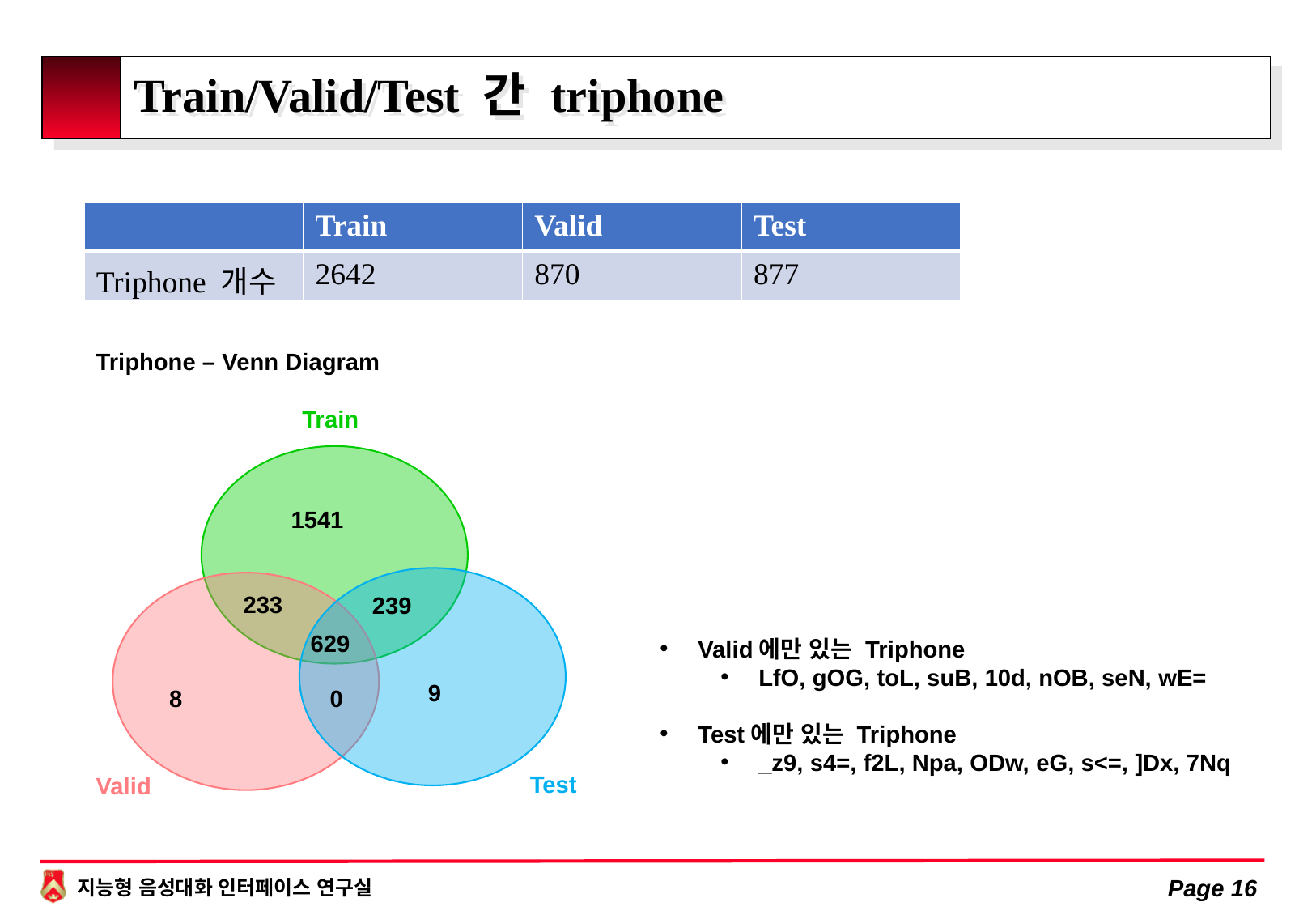

# Train/Valid/Test 간 triphone
|  | Train | Valid | Test |
| --- | --- | --- | --- |
| Triphone 개수 | 2642 | 870 | 877 |
Triphone – Venn Diagram
Train

1541

233
239
629
9
8
0
Test
Valid
Valid에만 있는 Triphone
LfO, gOG, toL, suB, 10d, nOB, seN, wE=

Test에만 있는 Triphone
_z9, s4=, f2L, Npa, ODw, eG, s<=, ]Dx, 7Nq

Page 16